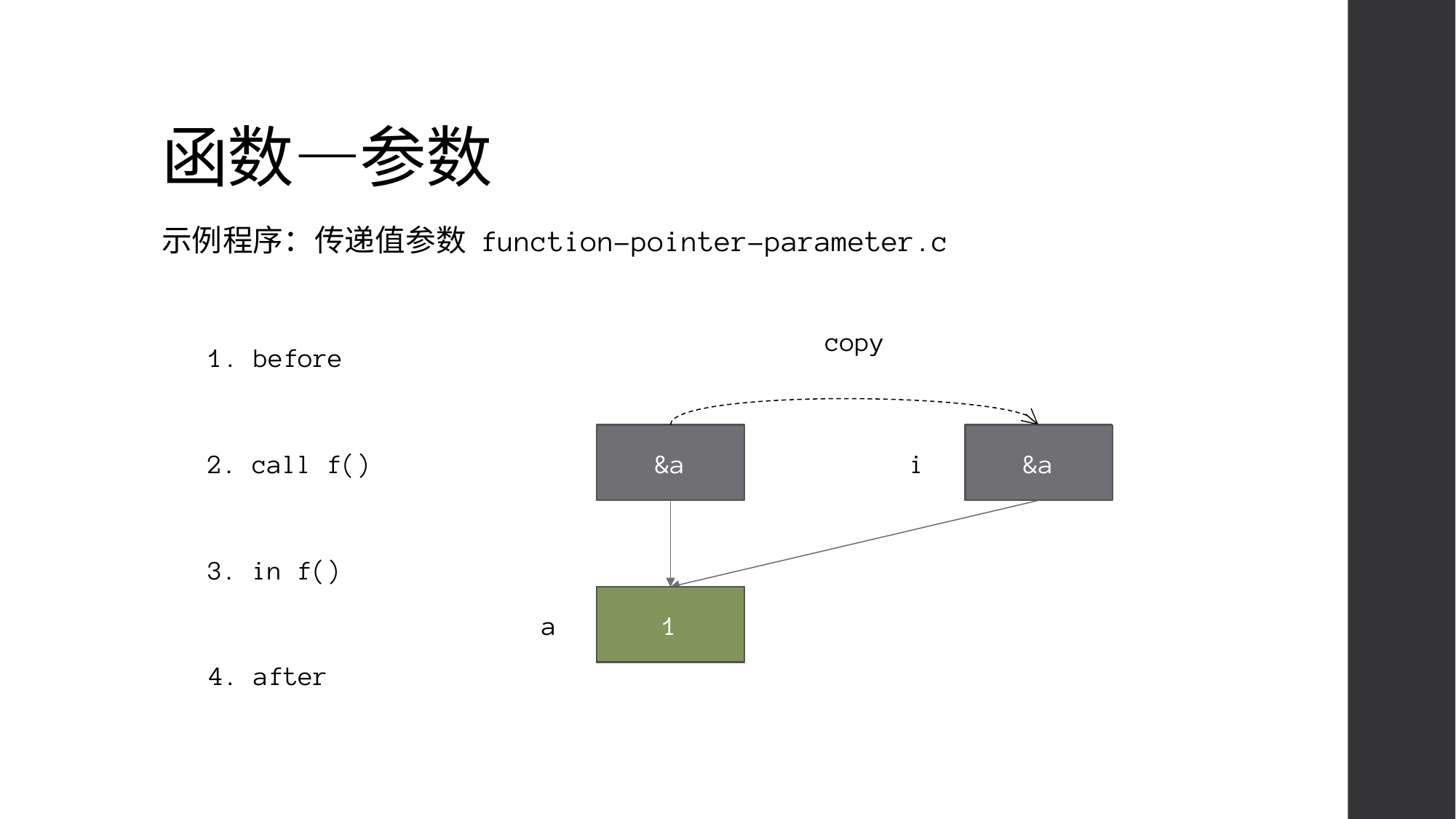

# 函数—参数
示例程序：传递值参数 function-pointer-parameter.c

copy
1. before
2. call f()

&a
i

&a
3. in f()
a
0
1
4. after